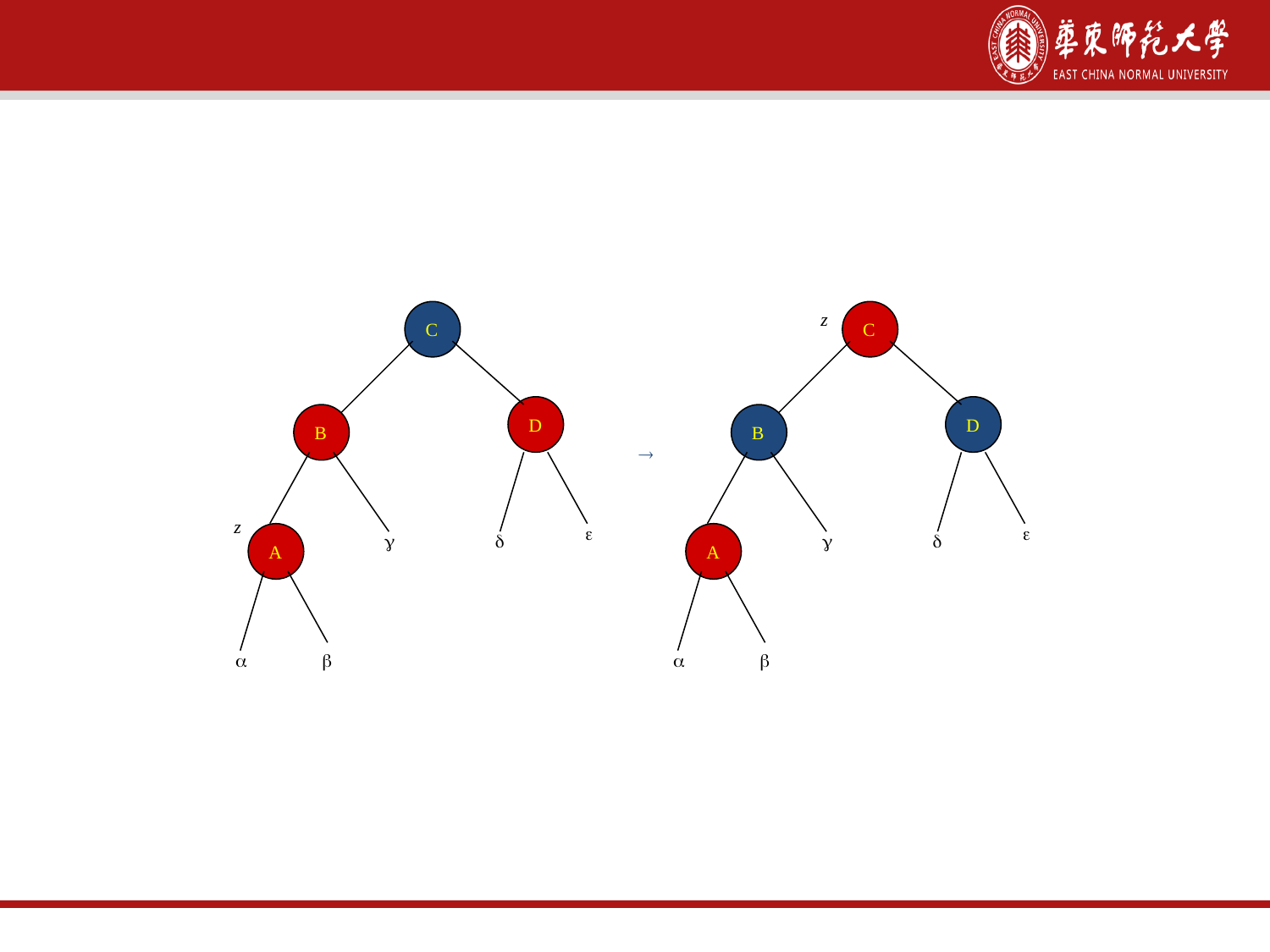

第一种情况的案例2
C
z
C

D
D
B
B
→

z
ε
ε
A
γ
δ
A
γ
δ

α
β
α
β